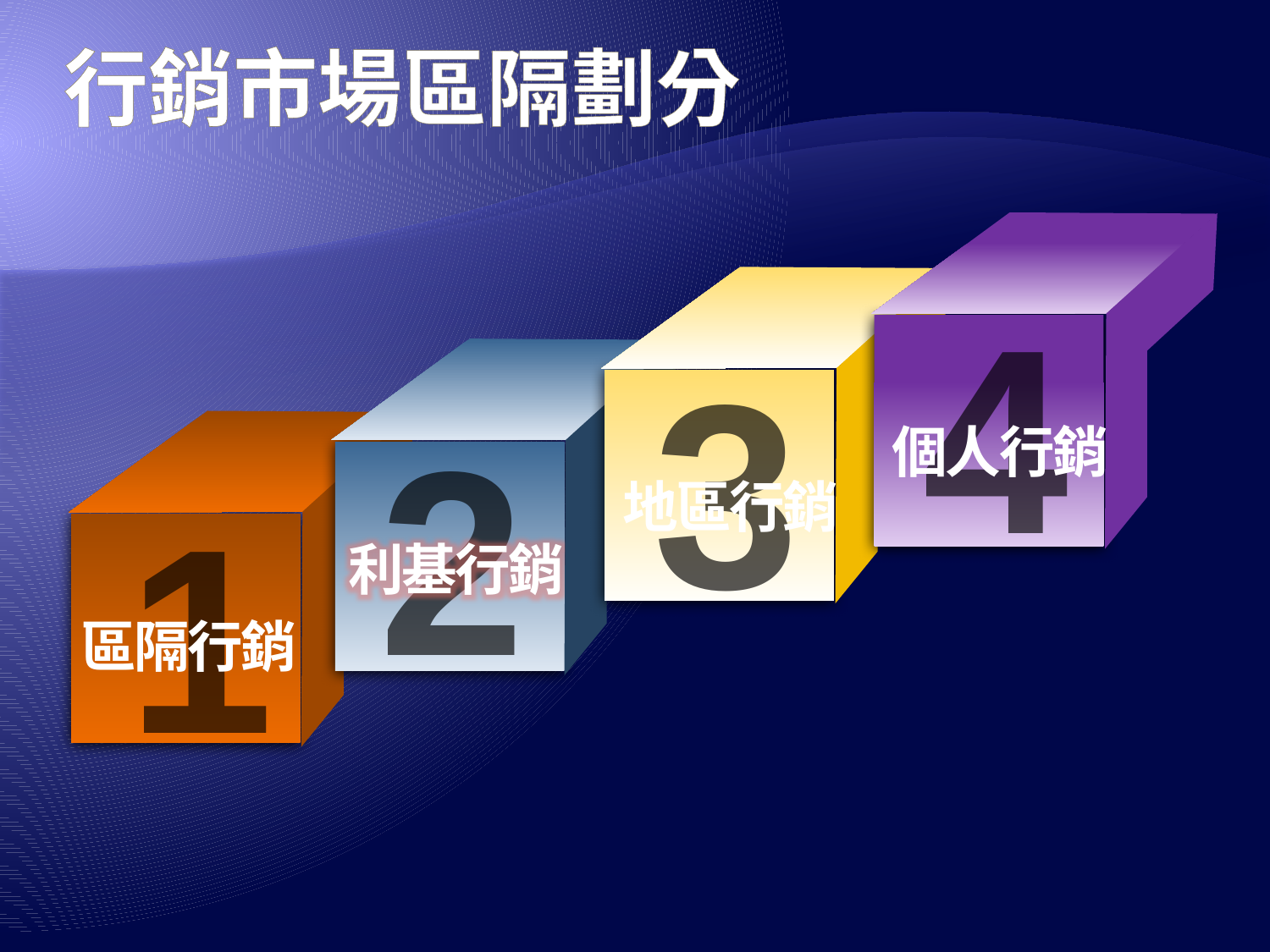

# 行銷市場區隔劃分

4

個人行銷

3

地區行銷

2

利基行銷

1

區隔行銷